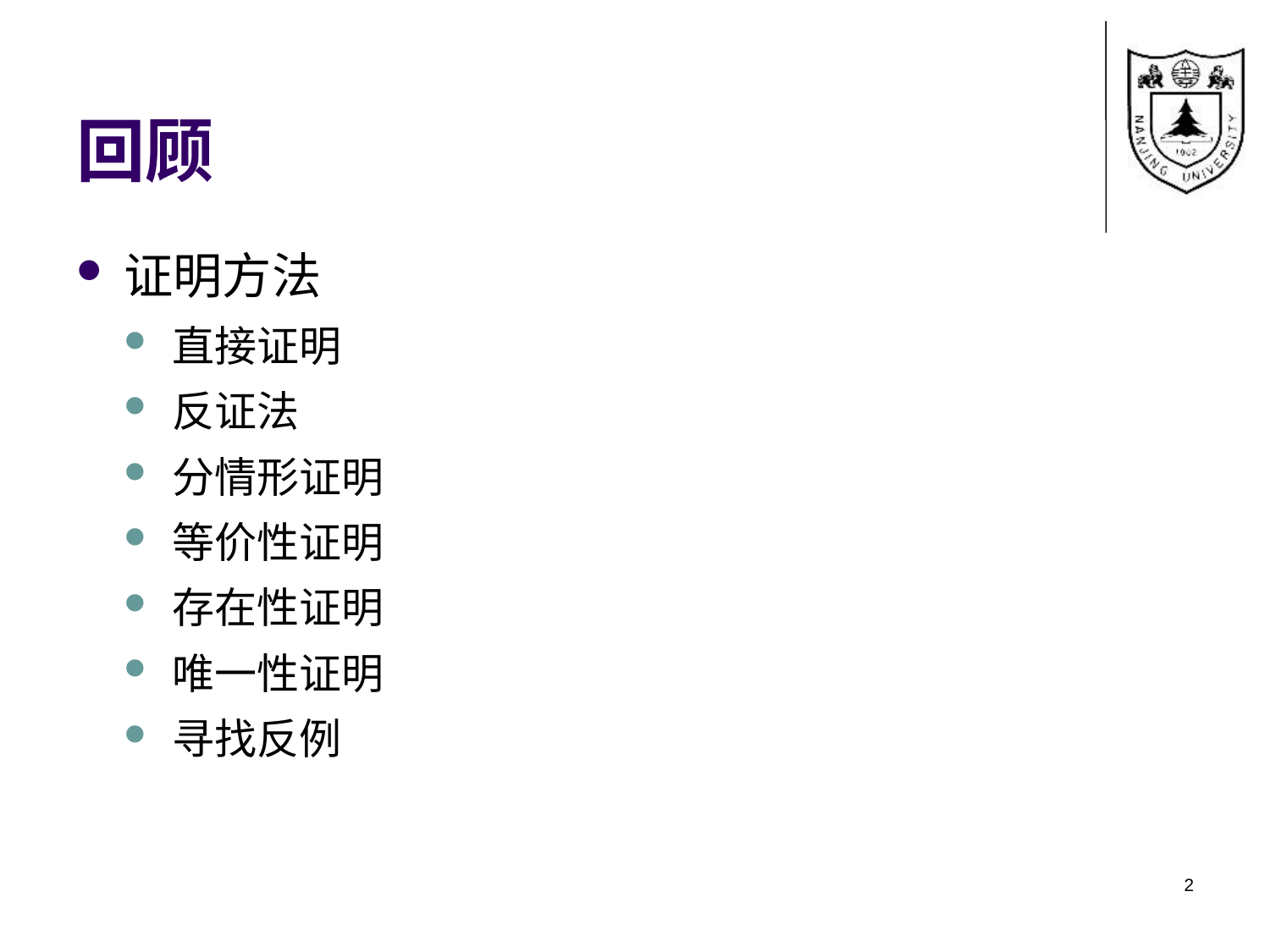

# 回顾
证明方法
直接证明
反证法
分情形证明
等价性证明
存在性证明
唯一性证明
寻找反例

2